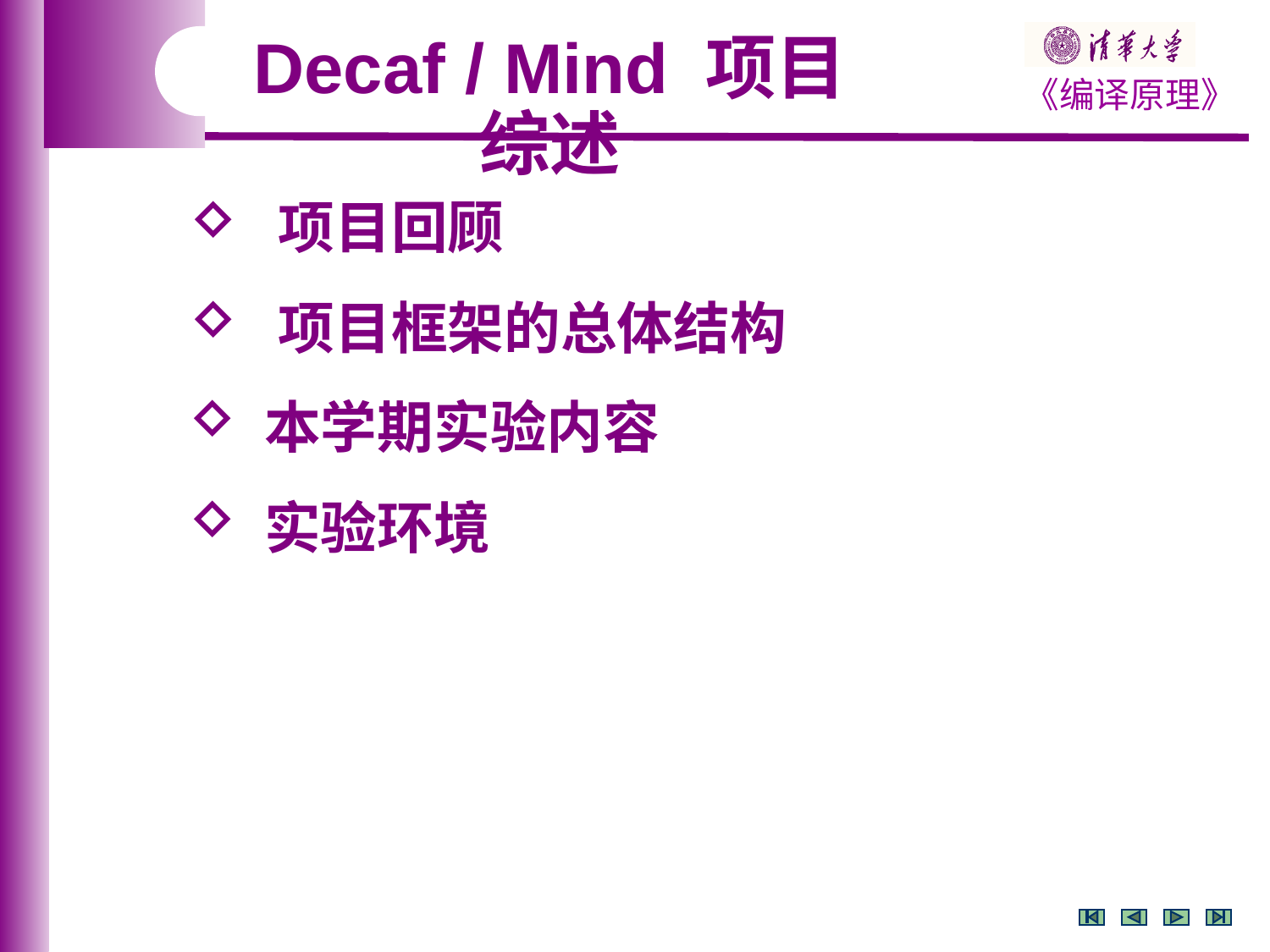

Decaf / Mind 项目综述
  项目回顾
  项目框架的总体结构
 本学期实验内容
 实验环境